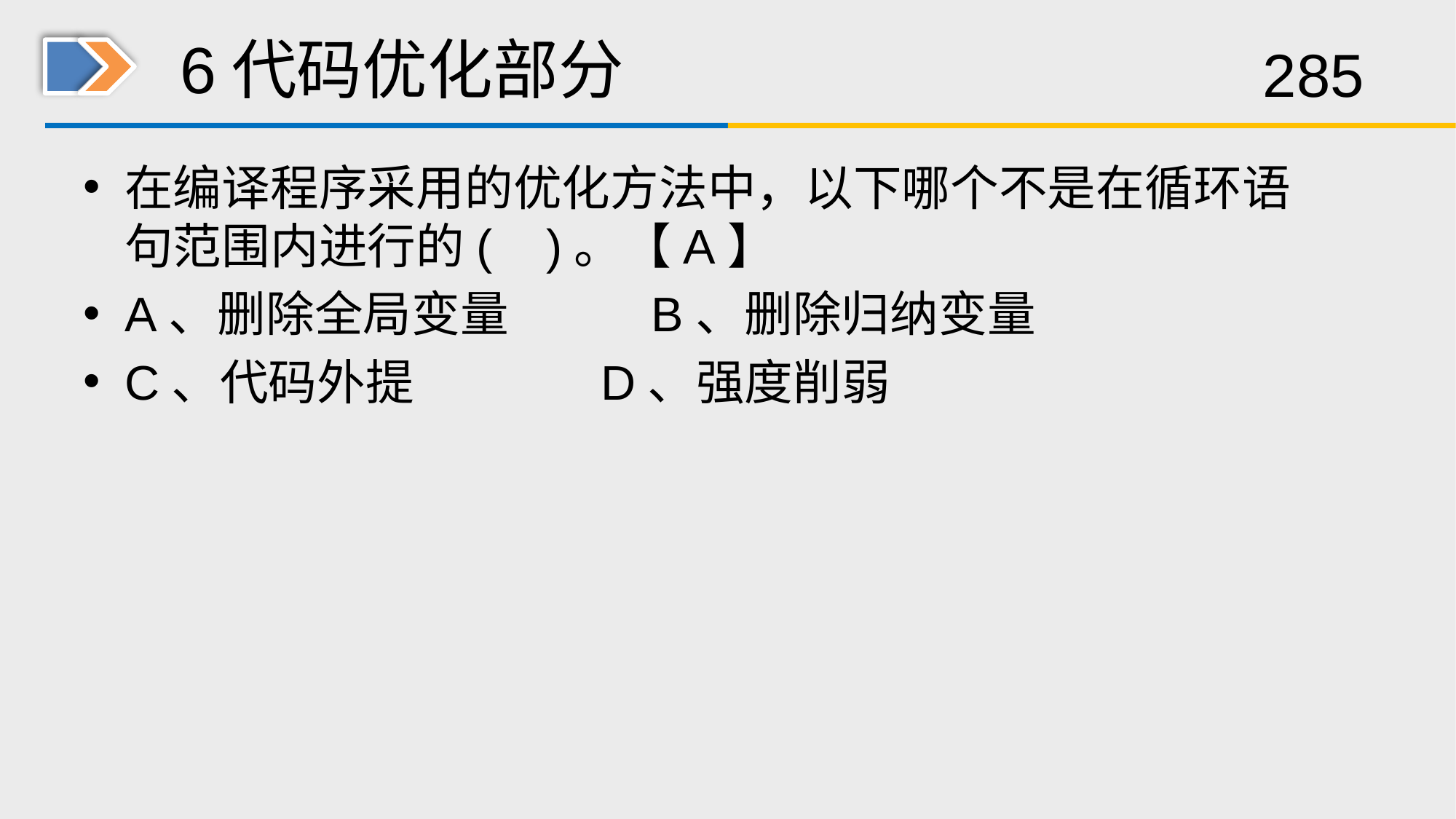

# 6代码优化部分
285
在编译程序采用的优化方法中，以下哪个不是在循环语句范围内进行的(    )。【A】
A、删除全局变量            B、删除归纳变量
C、代码外提                D、强度削弱